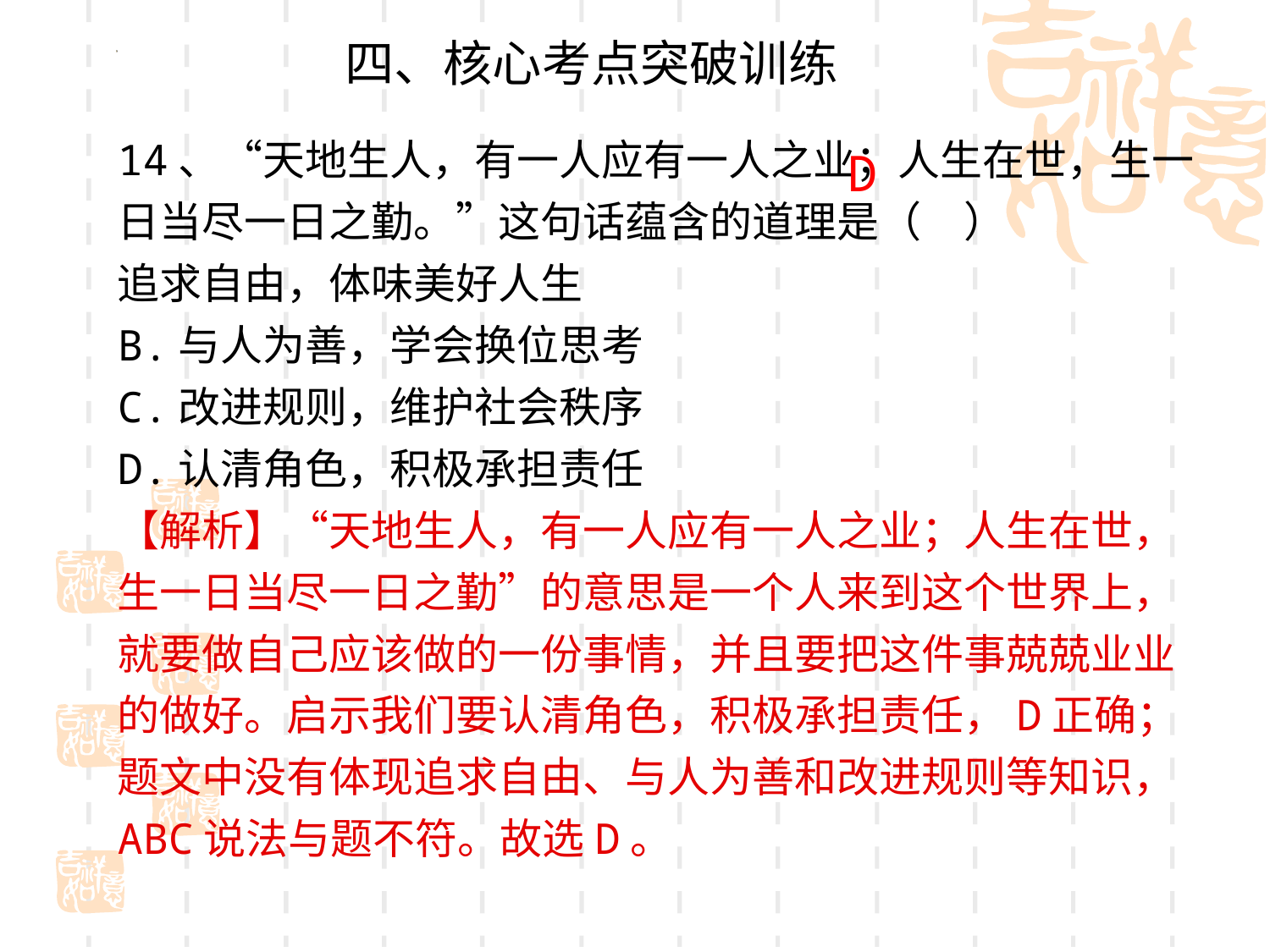

四、核心考点突破训练
14、“天地生人，有一人应有一人之业；人生在世，生一日当尽一日之勤。”这句话蕴含的道理是（　）
追求自由，体味美好人生
B.与人为善，学会换位思考          
C.改进规则，维护社会秩序
D.认清角色，积极承担责任
【解析】“天地生人，有一人应有一人之业；人生在世，生一日当尽一日之勤”的意思是一个人来到这个世界上，就要做自己应该做的一份事情，并且要把这件事兢兢业业的做好。启示我们要认清角色，积极承担责任，D正确；题文中没有体现追求自由、与人为善和改进规则等知识，ABC说法与题不符。故选D。
D